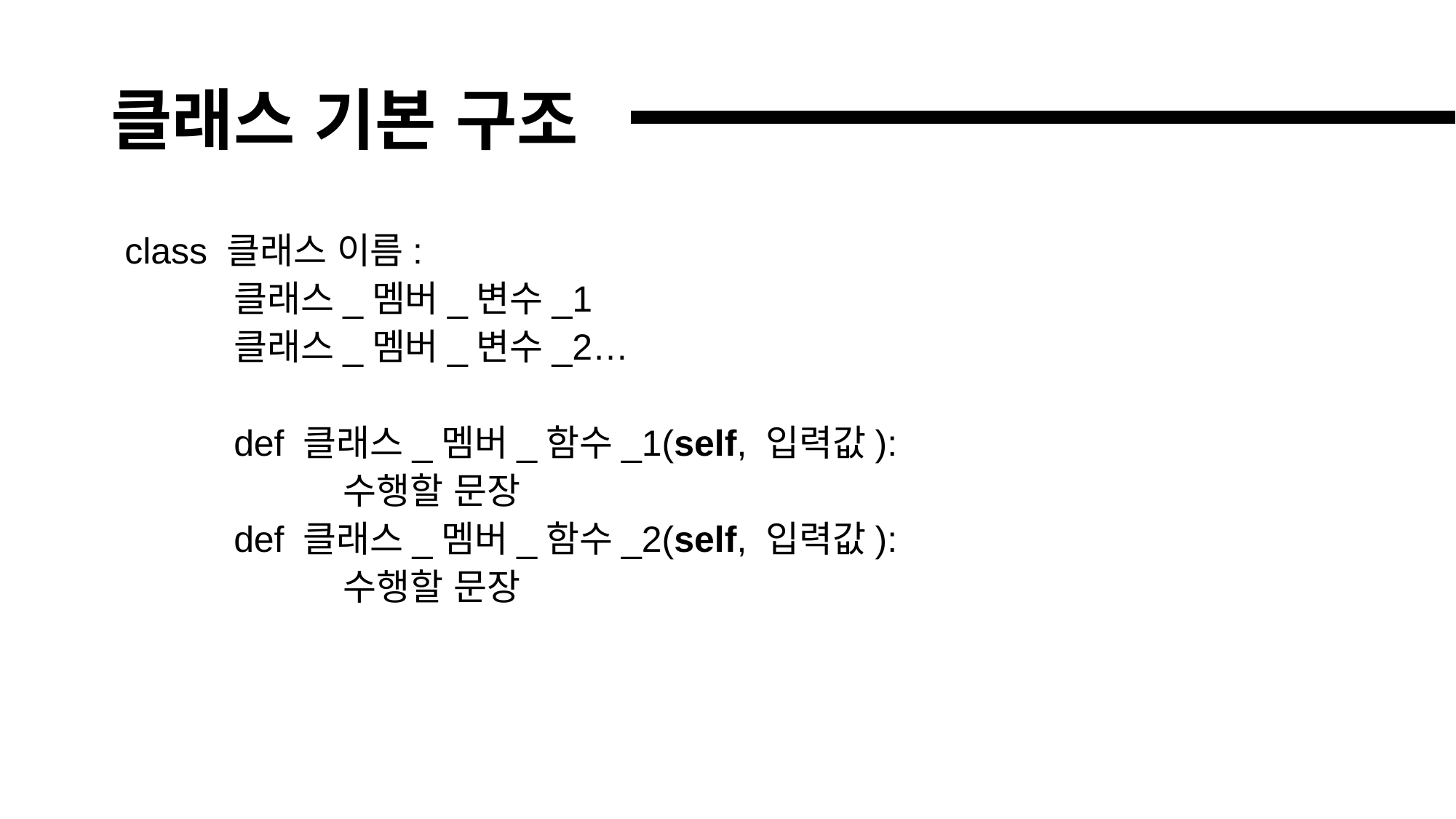

# 클래스 기본 구조

class 클래스 이름:
	클래스_멤버_변수_1
	클래스_멤버_변수_2…
	def 클래스_멤버_함수_1(self, 입력값):
		수행할 문장
	def 클래스_멤버_함수_2(self, 입력값):
		수행할 문장